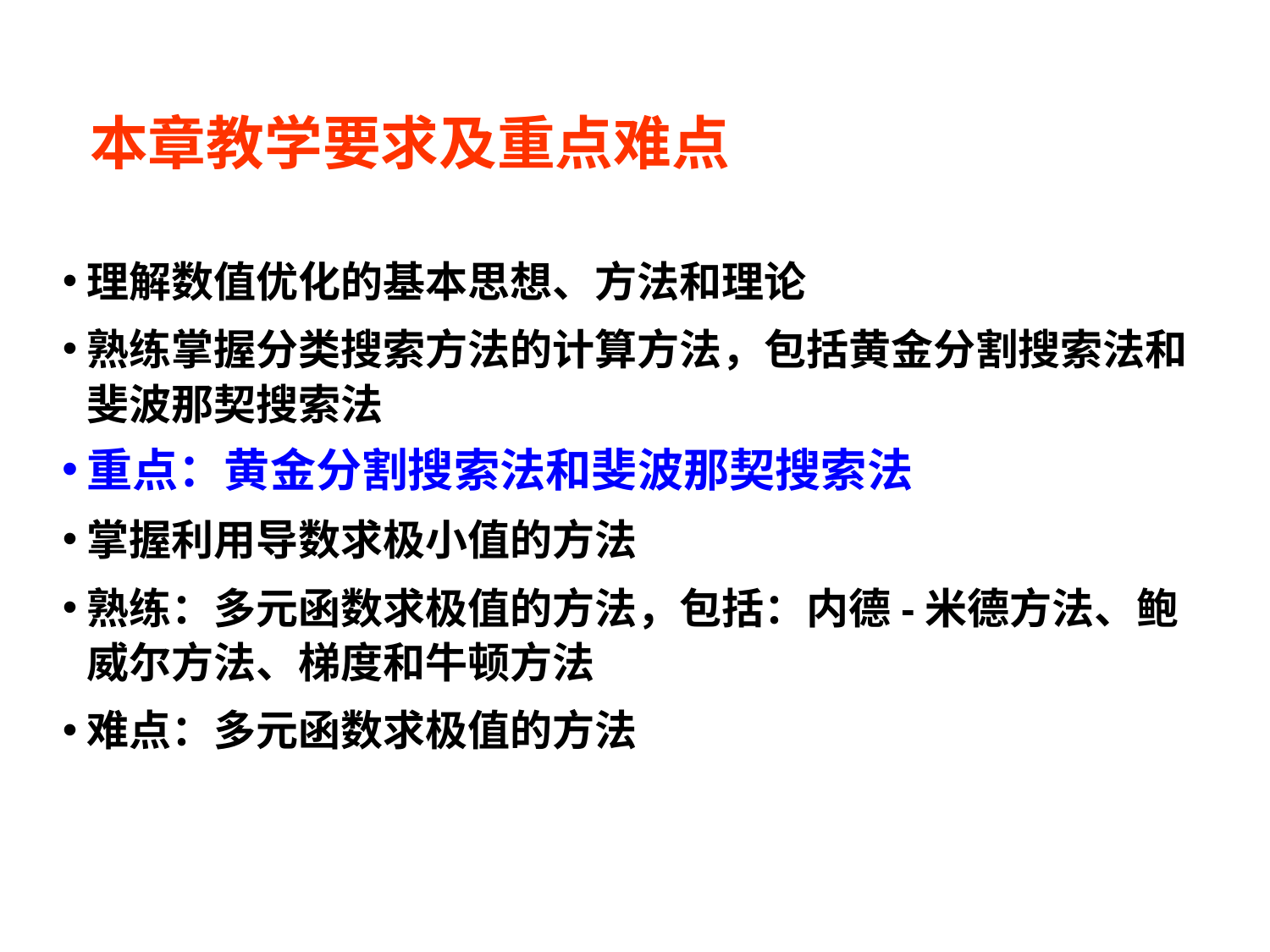

# 本章教学要求及重点难点
理解数值优化的基本思想、方法和理论
熟练掌握分类搜索方法的计算方法，包括黄金分割搜索法和斐波那契搜索法
重点：黄金分割搜索法和斐波那契搜索法
掌握利用导数求极小值的方法
熟练：多元函数求极值的方法，包括：内德-米德方法、鲍威尔方法、梯度和牛顿方法
难点：多元函数求极值的方法